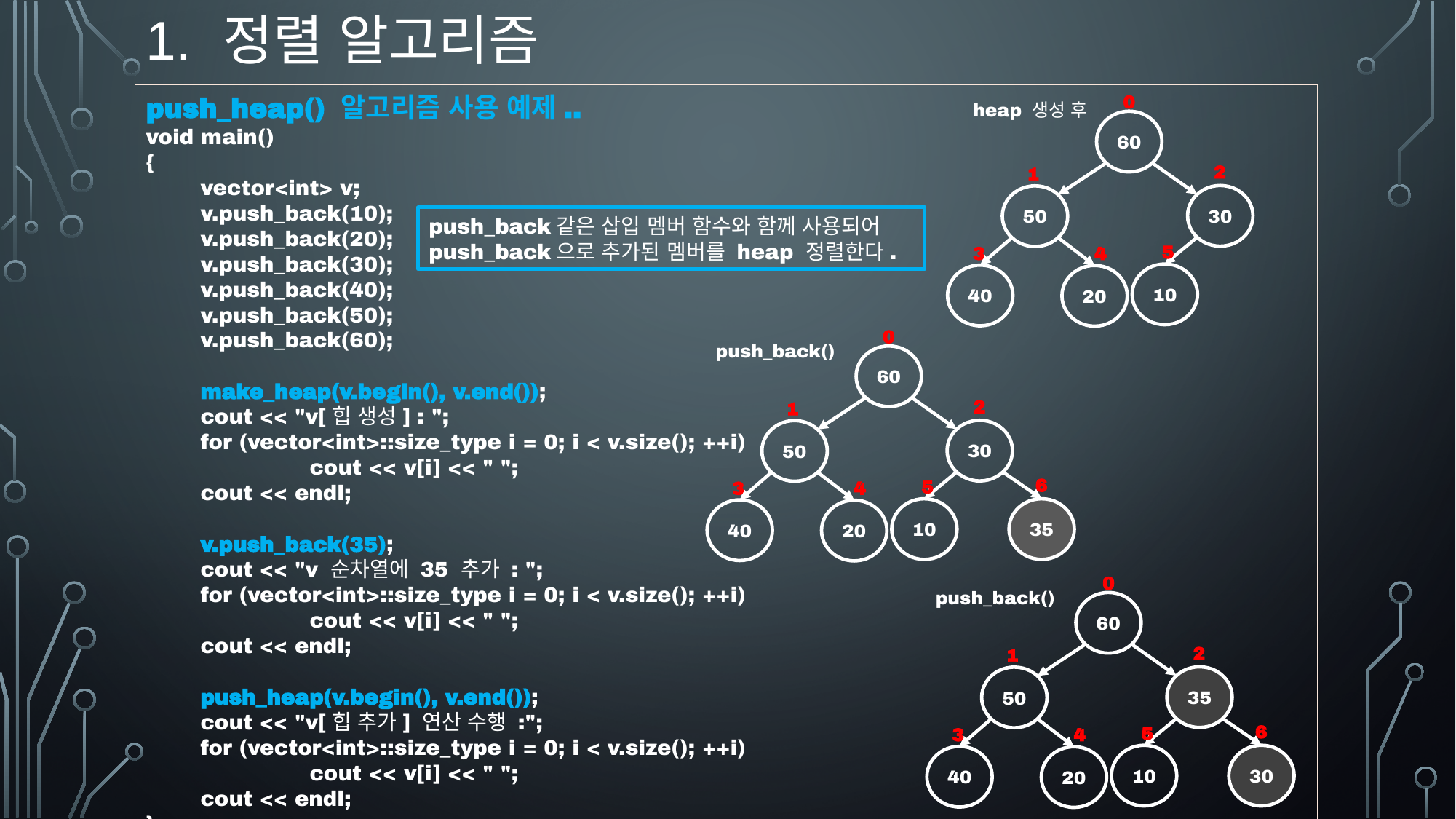

# 1. 정렬 알고리즘
0
60
2
1
30
50
5
4
3
10
40
20
heap 생성 후
push_heap() 알고리즘 사용 예제..
void main()
{
vector<int> v;
v.push_back(10);
v.push_back(20);
v.push_back(30);
v.push_back(40);
v.push_back(50);
v.push_back(60);

make_heap(v.begin(), v.end());
cout << "v[힙 생성] : ";
for (vector<int>::size_type i = 0; i < v.size(); ++i)
	cout << v[i] << " ";
cout << endl;

v.push_back(35);
cout << "v 순차열에 35 추가 : ";
for (vector<int>::size_type i = 0; i < v.size(); ++i)
	cout << v[i] << " ";
cout << endl;

push_heap(v.begin(), v.end());
cout << "v[힙 추가] 연산 수행 :";
for (vector<int>::size_type i = 0; i < v.size(); ++i)
	cout << v[i] << " ";
cout << endl;
}
push_back같은 삽입 멤버 함수와 함께 사용되어 push_back으로 추가된 멤버를 heap 정렬한다.
0
60
2
1
30
50
5
4
3
10
40
20
6
35
push_back()
0
60
2
1
35
50
5
4
3
10
40
20
6
30
push_back()